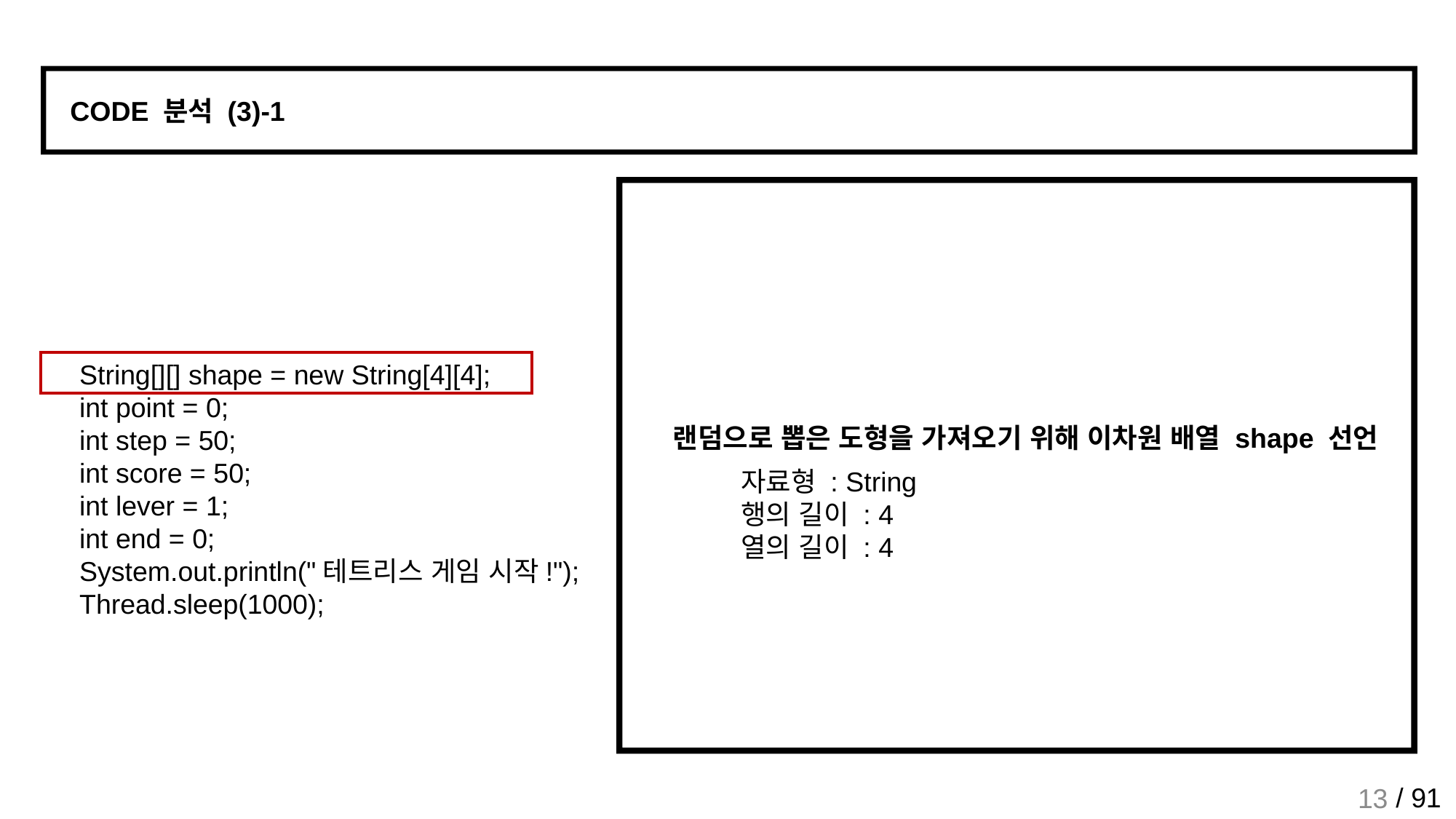

CODE 분석 (3)-1

String[][] shape = new String[4][4];
int point = 0;
int step = 50;
int score = 50;
int lever = 1;
int end = 0;
System.out.println("테트리스 게임 시작!");
Thread.sleep(1000);
랜덤으로 뽑은 도형을 가져오기 위해 이차원 배열 shape 선언
자료형 : String
행의 길이 : 4
열의 길이 : 4
13